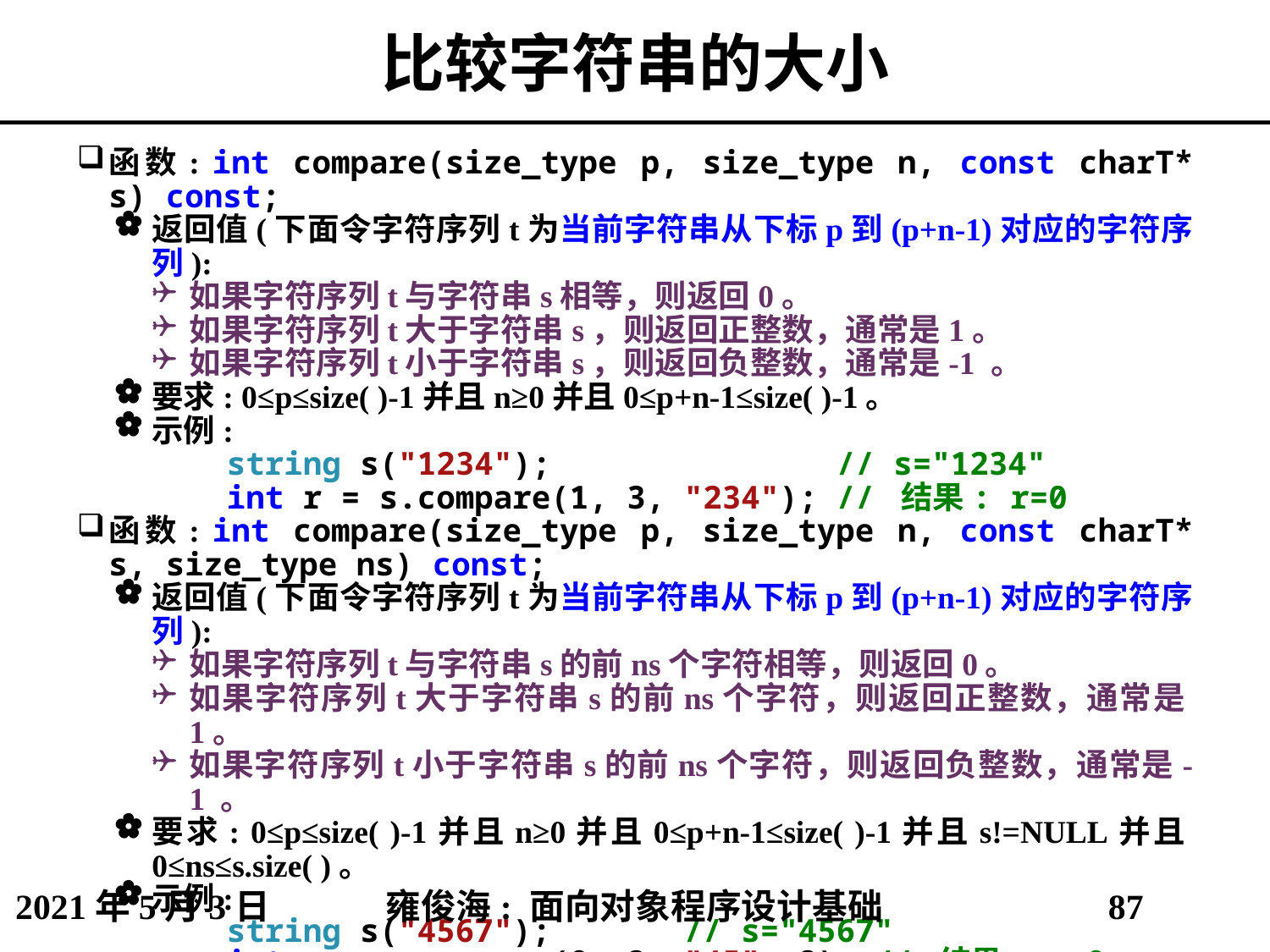

# 比较字符串的大小

函数: int compare(size_type p, size_type n, const charT* s) const;
返回值(下面令字符序列t为当前字符串从下标p到(p+n-1)对应的字符序列):
如果字符序列t与字符串s相等，则返回0。
如果字符序列t大于字符串s，则返回正整数，通常是1。
如果字符序列t小于字符串s，则返回负整数，通常是-1 。
要求: 0≤p≤size( )-1并且n≥0并且0≤p+n-1≤size( )-1。
示例:
string s("1234");               // s="1234"
int r = s.compare(1, 3, "234"); // 结果: r=0
函数: int compare(size_type p, size_type n, const charT* s, size_type ns) const;
返回值(下面令字符序列t为当前字符串从下标p到(p+n-1)对应的字符序列):
如果字符序列t与字符串s的前ns个字符相等，则返回0。
如果字符序列t大于字符串s的前ns个字符，则返回正整数，通常是1。
如果字符序列t小于字符串s的前ns个字符，则返回负整数，通常是-1 。
要求: 0≤p≤size( )-1并且n≥0并且0≤p+n-1≤size( )-1并且s!=NULL并且0≤ns≤s.size( )。
示例:
string s("4567");       // s="4567"
int r = s.compare(0, 2, "45", 2); // 结果: r=0
r = s.compare(1, 2, "56", 1); // 结果: r=1
r = s.compare(1, 3, "56", 2); // 结果: r=1
2021年5月3日
雍俊海: 面向对象程序设计基础
87